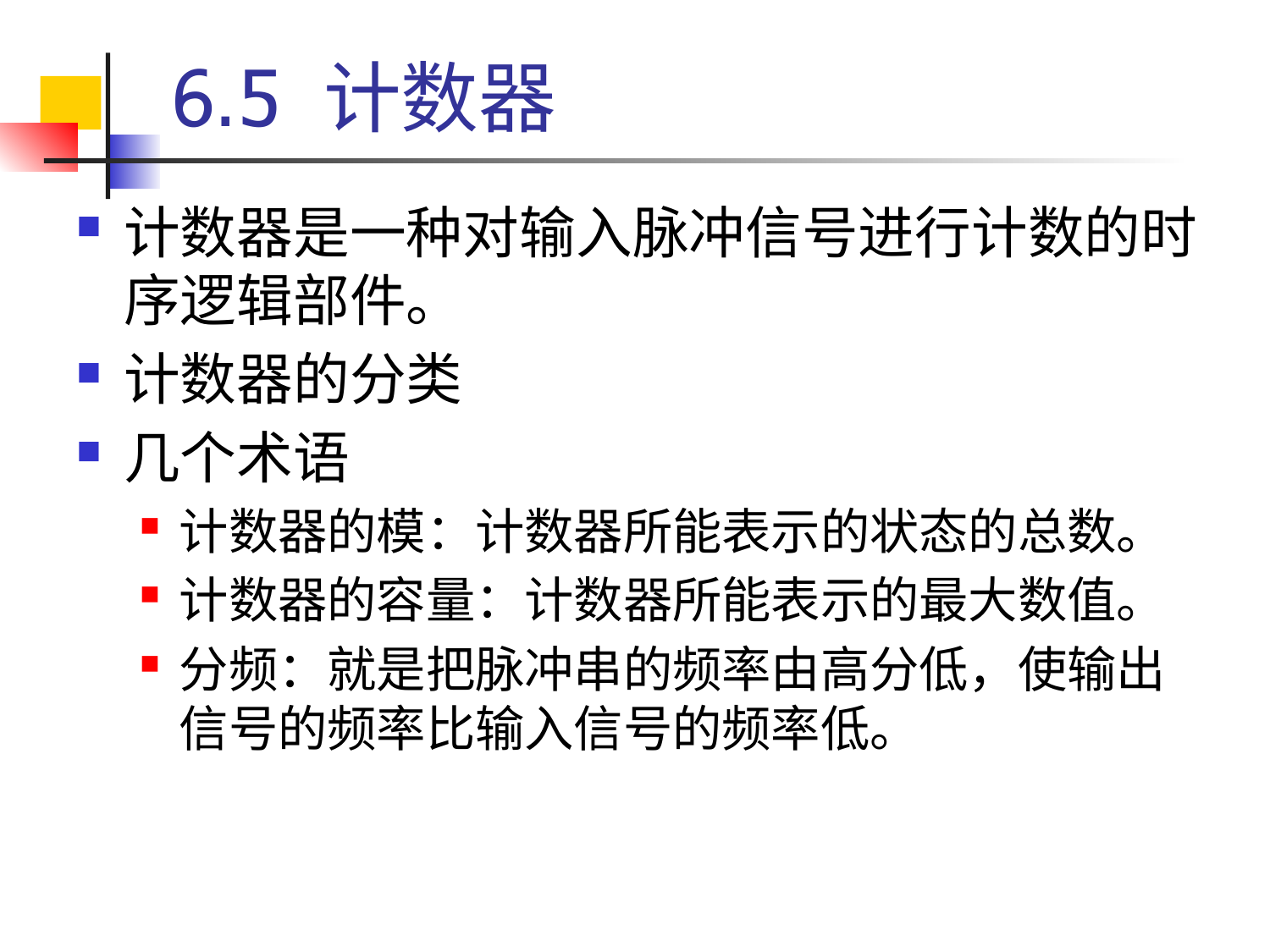

# 6.5 计数器
计数器是一种对输入脉冲信号进行计数的时序逻辑部件。
计数器的分类
几个术语
计数器的模：计数器所能表示的状态的总数。
计数器的容量：计数器所能表示的最大数值。
分频：就是把脉冲串的频率由高分低，使输出信号的频率比输入信号的频率低。